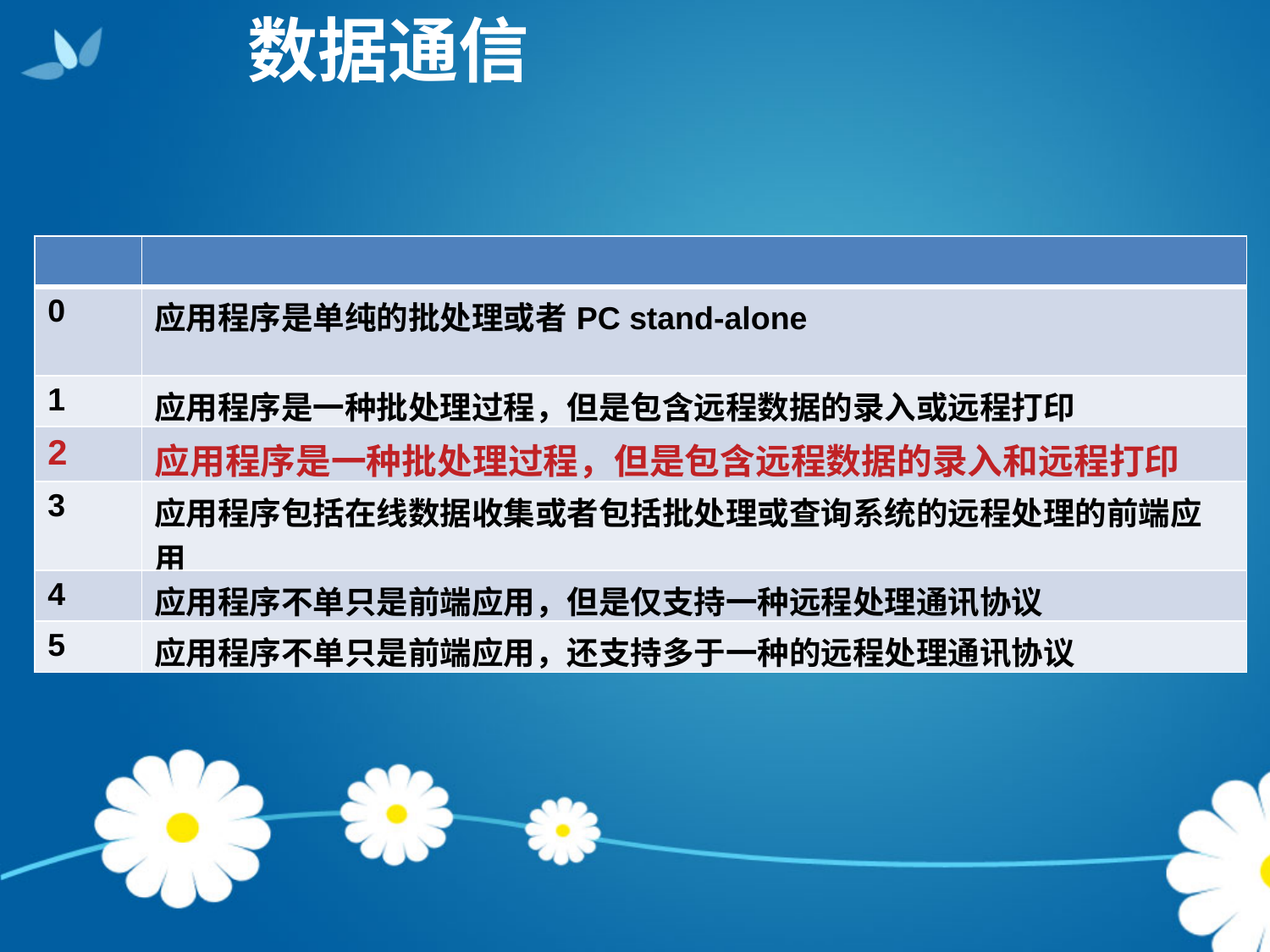

数据通信
|  |  |
| --- | --- |
| 0 | 应用程序是单纯的批处理或者PC stand-alone |
| 1 | 应用程序是一种批处理过程，但是包含远程数据的录入或远程打印 |
| 2 | 应用程序是一种批处理过程，但是包含远程数据的录入和远程打印 |
| 3 | 应用程序包括在线数据收集或者包括批处理或查询系统的远程处理的前端应用 |
| 4 | 应用程序不单只是前端应用，但是仅支持一种远程处理通讯协议 |
| 5 | 应用程序不单只是前端应用，还支持多于一种的远程处理通讯协议 |